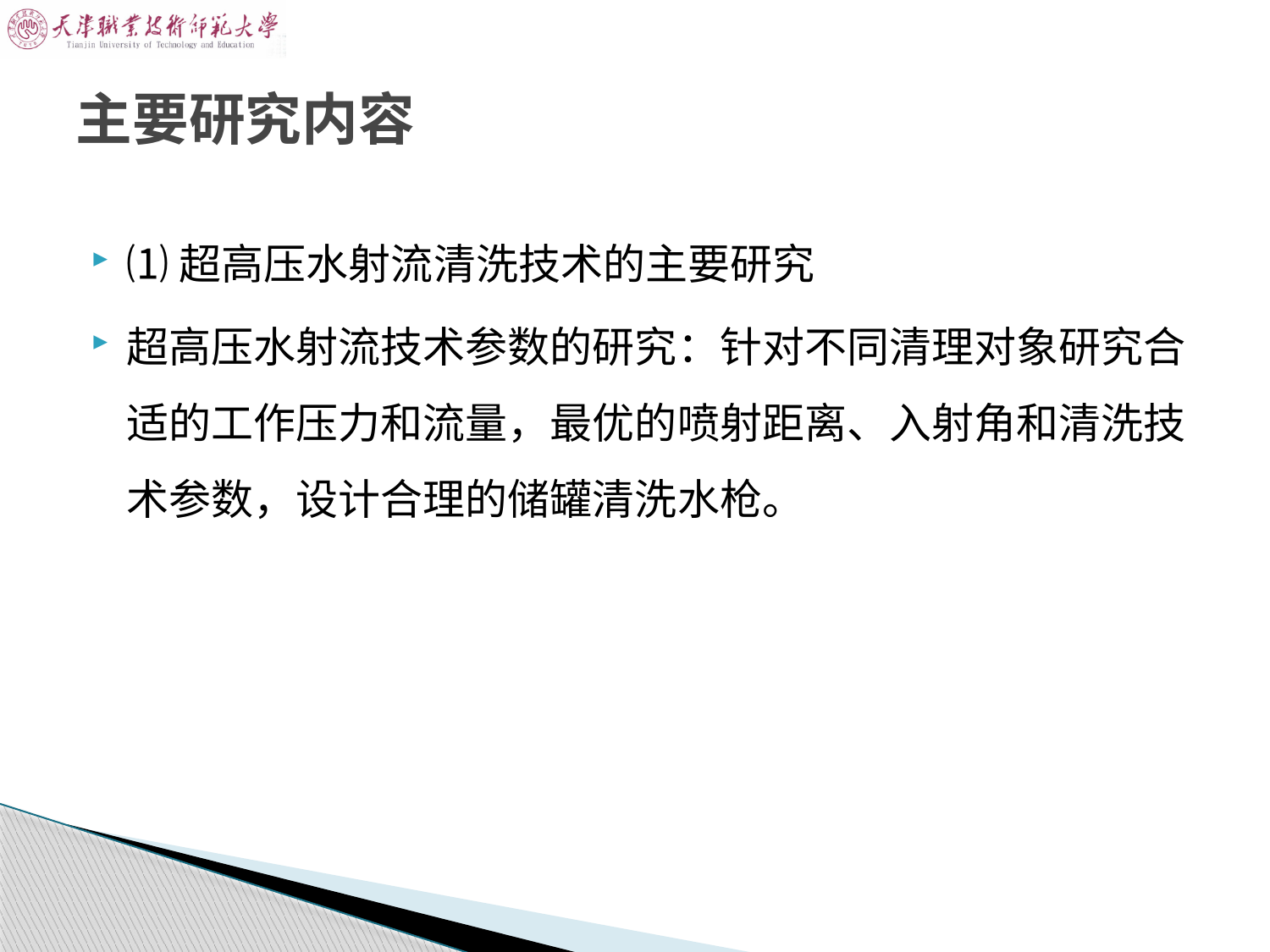

# 主要研究内容
⑴超高压水射流清洗技术的主要研究
超高压水射流技术参数的研究：针对不同清理对象研究合适的工作压力和流量，最优的喷射距离、入射角和清洗技术参数，设计合理的储罐清洗水枪。